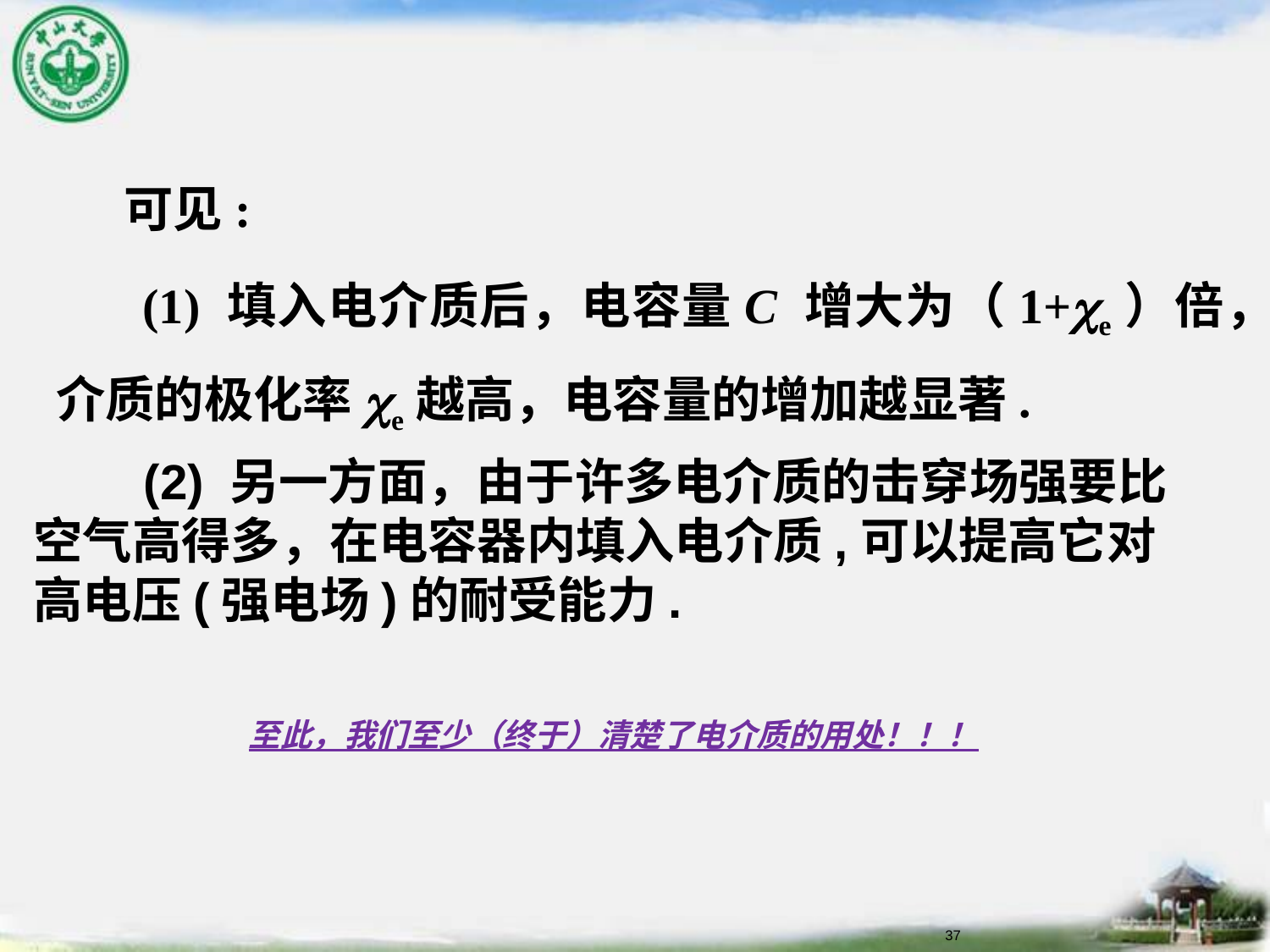

可见:
        (1) 填入电介质后，电容量C 增大为（1+χe）倍，  介质的极化率χe越高，电容量的增加越显著.

        (2) 另一方面，由于许多电介质的击穿场强要比空气高得多，在电容器内填入电介质,可以提高它对高电压(强电场)的耐受能力.
至此，我们至少（终于）清楚了电介质的用处！！！
37